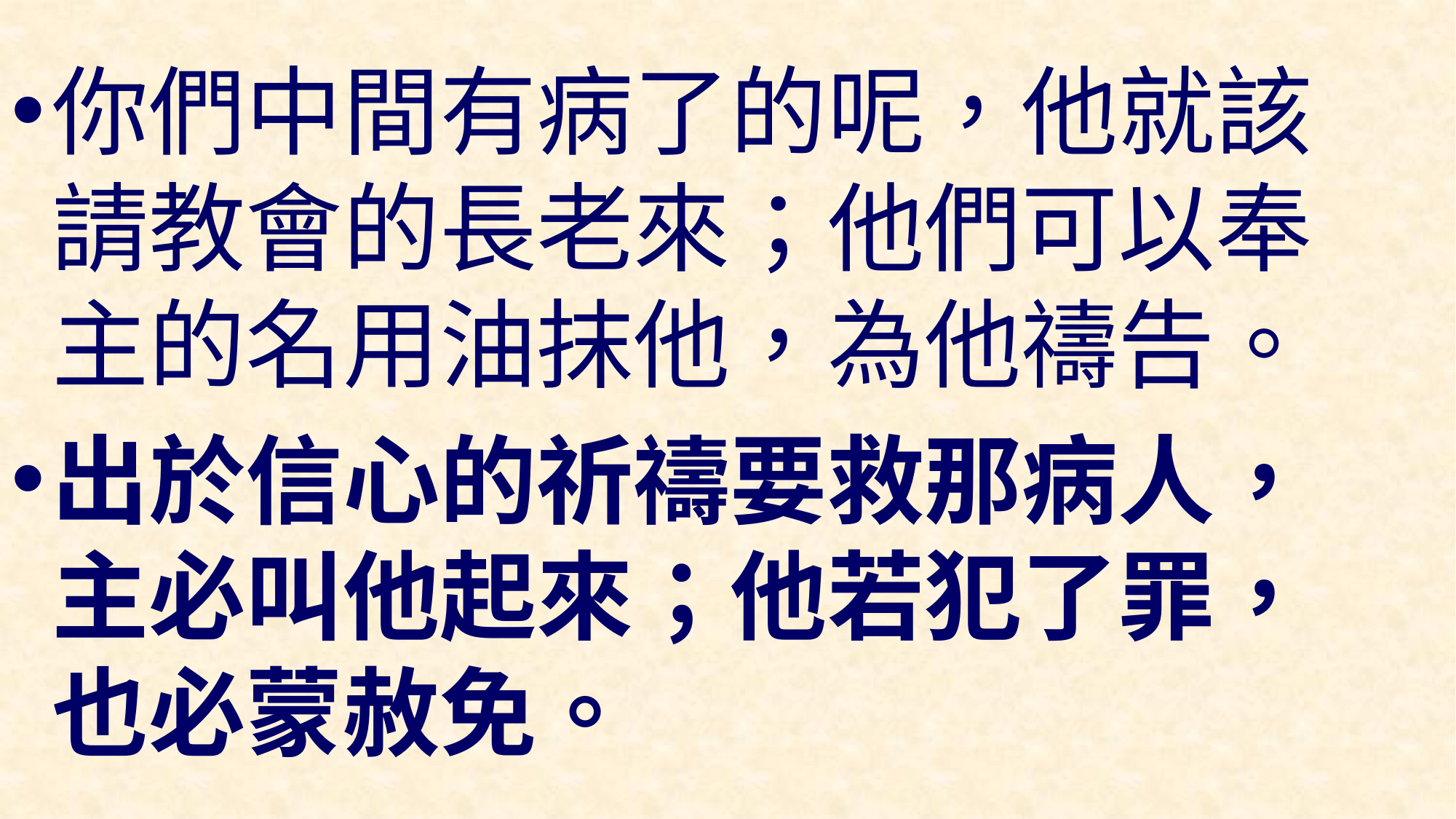

你們中間有病了的呢，他就該請教會的長老來；他們可以奉主的名用油抹他，為他禱告。
出於信心的祈禱要救那病人，主必叫他起來；他若犯了罪，也必蒙赦免。